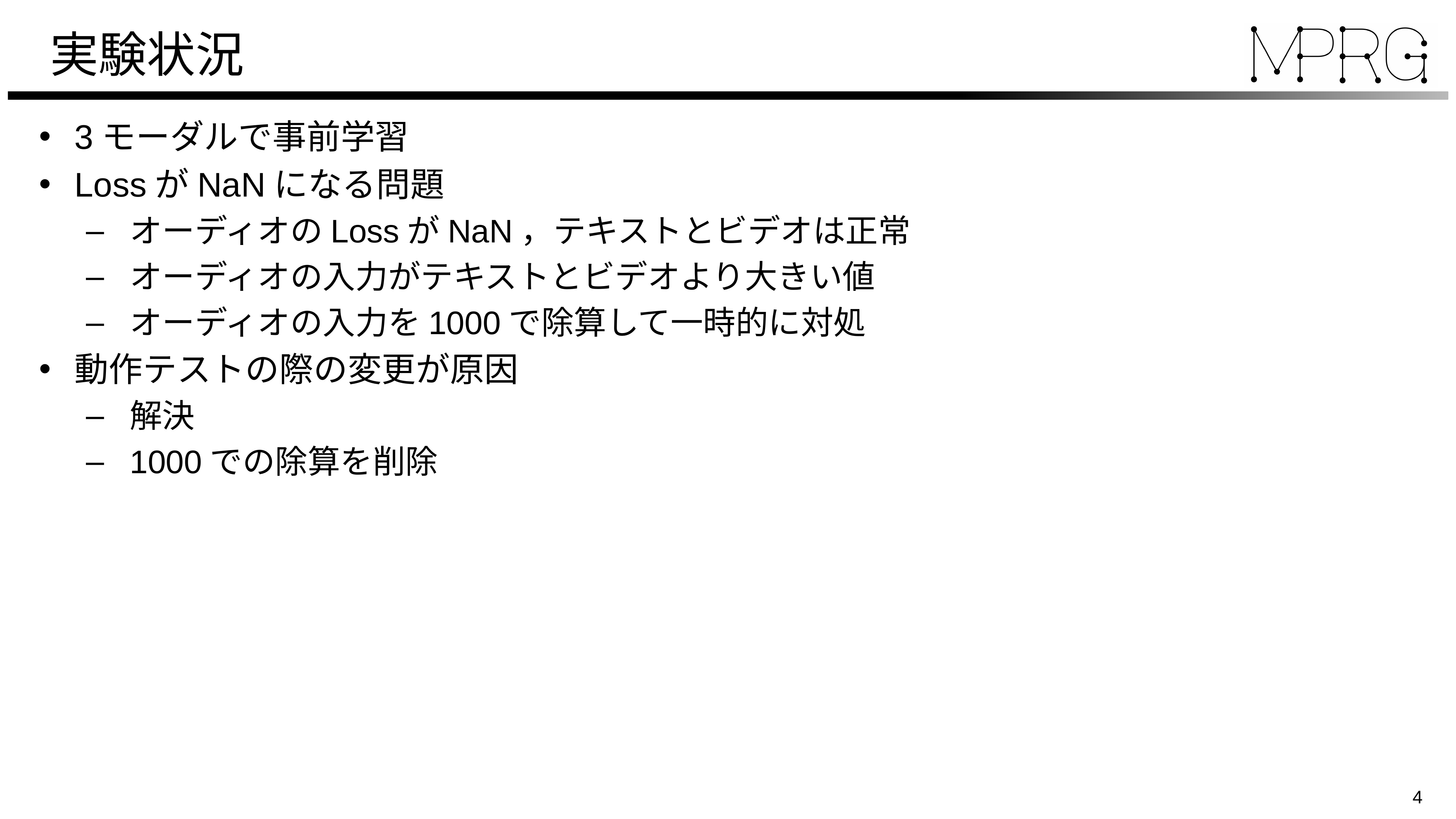

# 実験状況
3モーダルで事前学習
LossがNaNになる問題
オーディオのLossがNaN，テキストとビデオは正常
オーディオの入力がテキストとビデオより大きい値
オーディオの入力を1000で除算して一時的に対処
動作テストの際の変更が原因
解決
1000での除算を削除